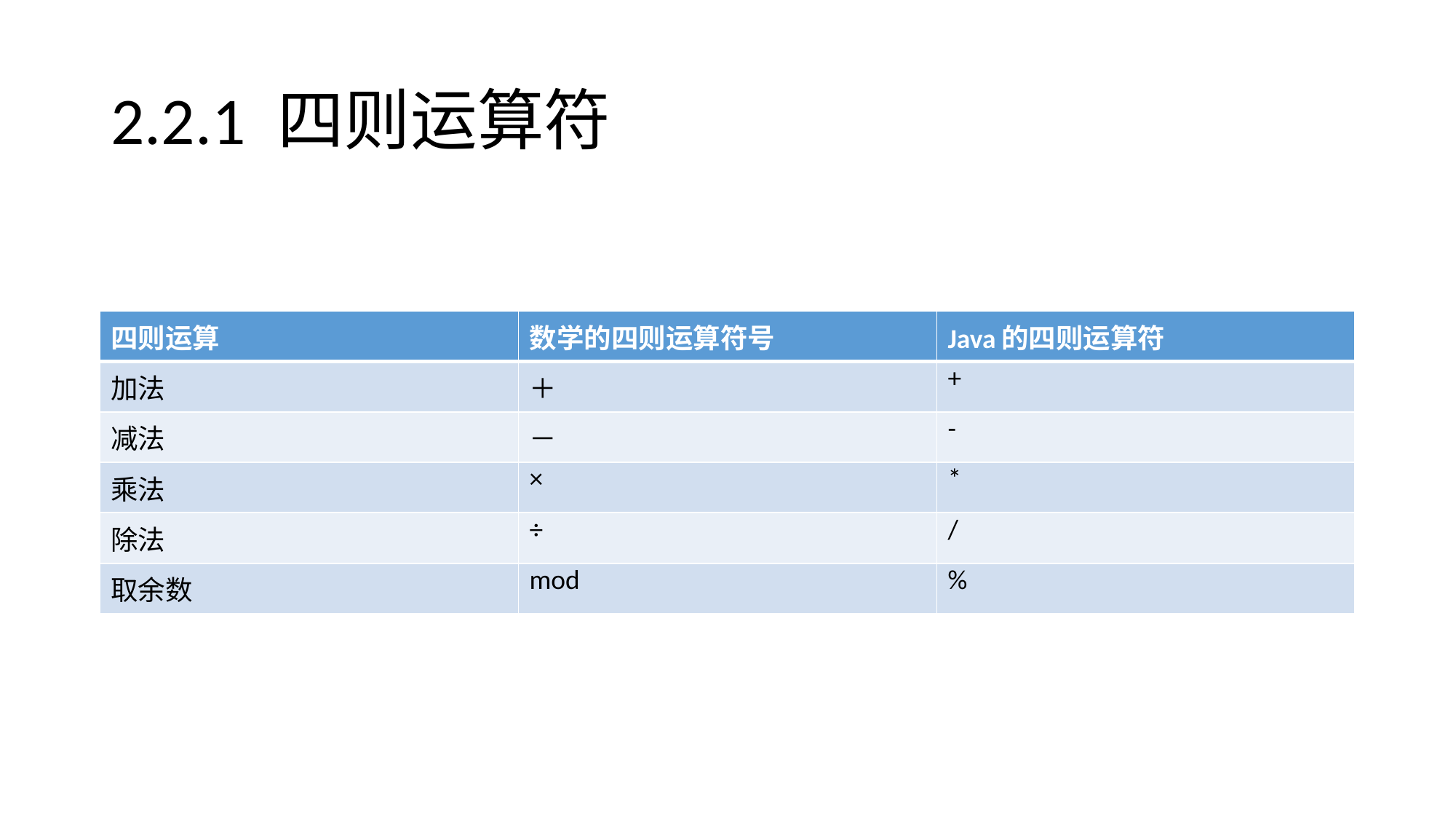

# 2.2.1 四则运算符
| 四则运算 | 数学的四则运算符号 | Java的四则运算符 |
| --- | --- | --- |
| 加法 | ＋ | + |
| 减法 | － | - |
| 乘法 | × | \* |
| 除法 | ÷ | / |
| 取余数 | mod | % |